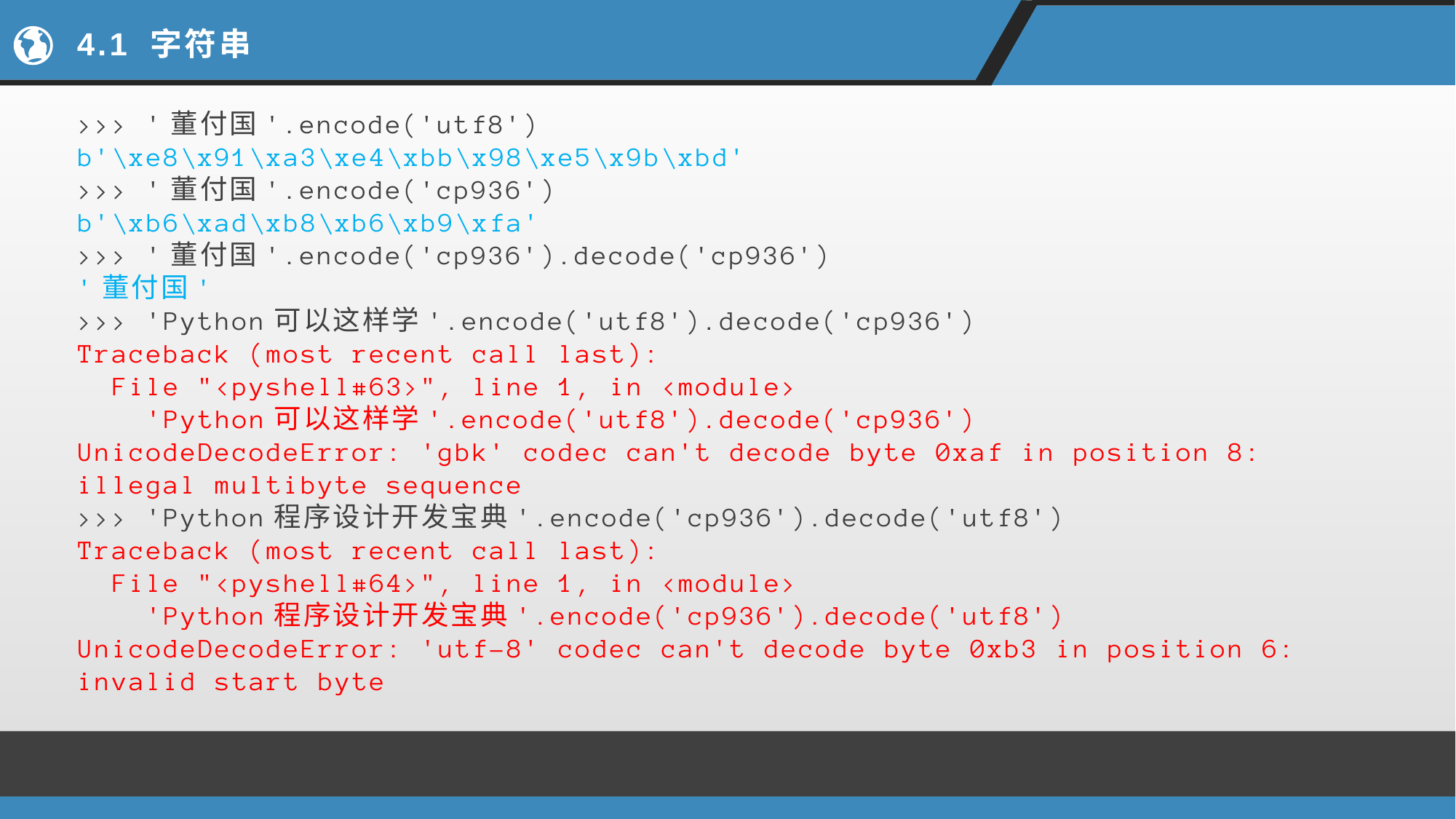

# 4.1 字符串

>>> '董付国'.encode('utf8')
b'\xe8\x91\xa3\xe4\xbb\x98\xe5\x9b\xbd'
>>> '董付国'.encode('cp936')
b'\xb6\xad\xb8\xb6\xb9\xfa'
>>> '董付国'.encode('cp936').decode('cp936')
'董付国'
>>> 'Python可以这样学'.encode('utf8').decode('cp936')
Traceback (most recent call last):
  File "<pyshell#63>", line 1, in <module>
    'Python可以这样学'.encode('utf8').decode('cp936')
UnicodeDecodeError: 'gbk' codec can't decode byte 0xaf in position 8: illegal multibyte sequence
>>> 'Python程序设计开发宝典'.encode('cp936').decode('utf8')
Traceback (most recent call last):
  File "<pyshell#64>", line 1, in <module>
    'Python程序设计开发宝典'.encode('cp936').decode('utf8')
UnicodeDecodeError: 'utf-8' codec can't decode byte 0xb3 in position 6: invalid start byte